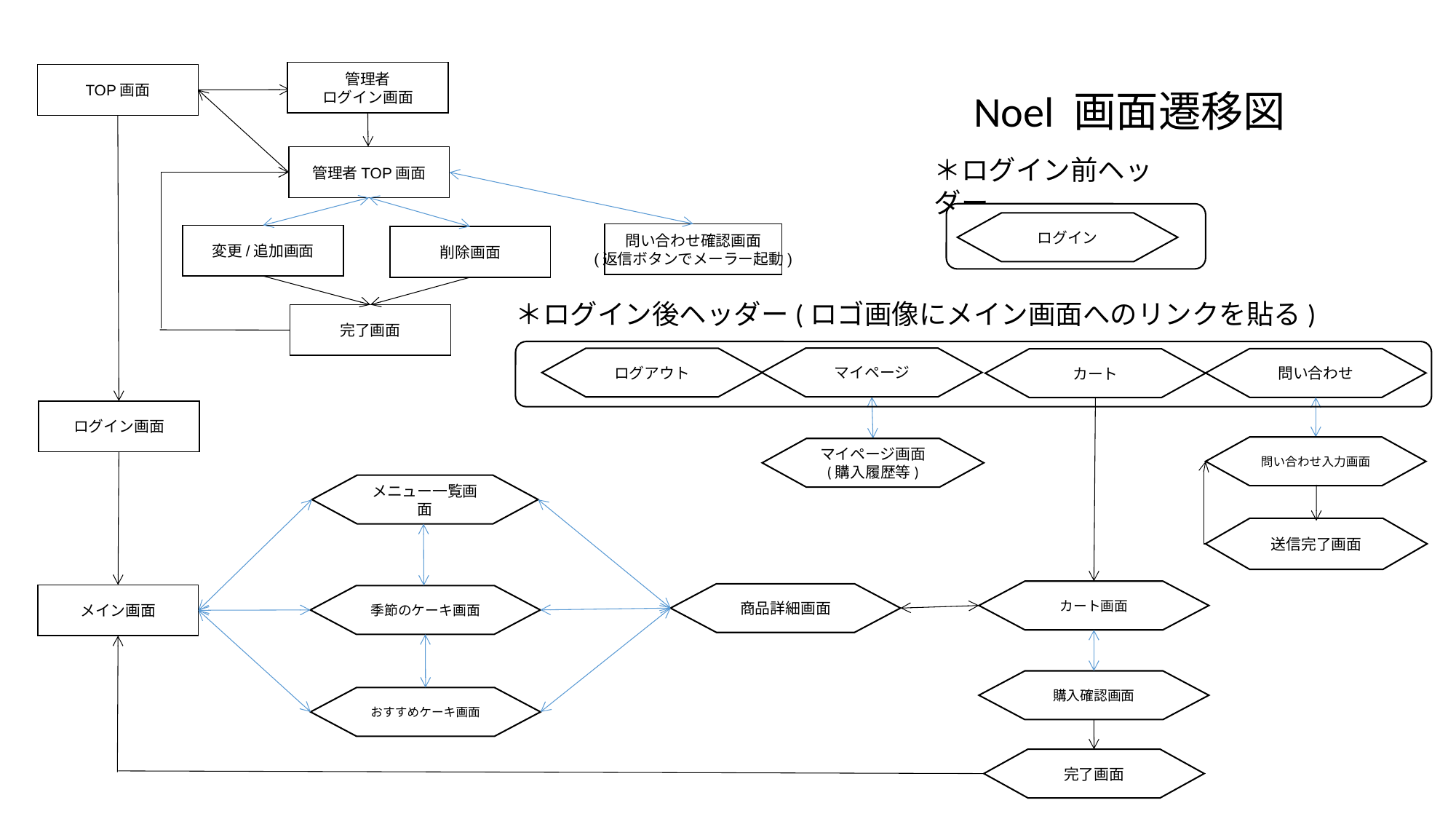

管理者
ログイン画面
TOP画面
Noel 画面遷移図
管理者TOP画面
＊ログイン前ヘッダー

ログイン
問い合わせ確認画面
(返信ボタンでメーラー起動)
変更/追加画面
削除画面
＊ログイン後ヘッダー(ロゴ画像にメイン画面へのリンクを貼る)
完了画面

マイページ
ログアウト
問い合わせ
カート
ログイン画面
問い合わせ入力画面
マイページ画面
(購入履歴等)
メニュー一覧画面
送信完了画面
カート画面
商品詳細画面
メイン画面
季節のケーキ画面
購入確認画面
おすすめケーキ画面
完了画面